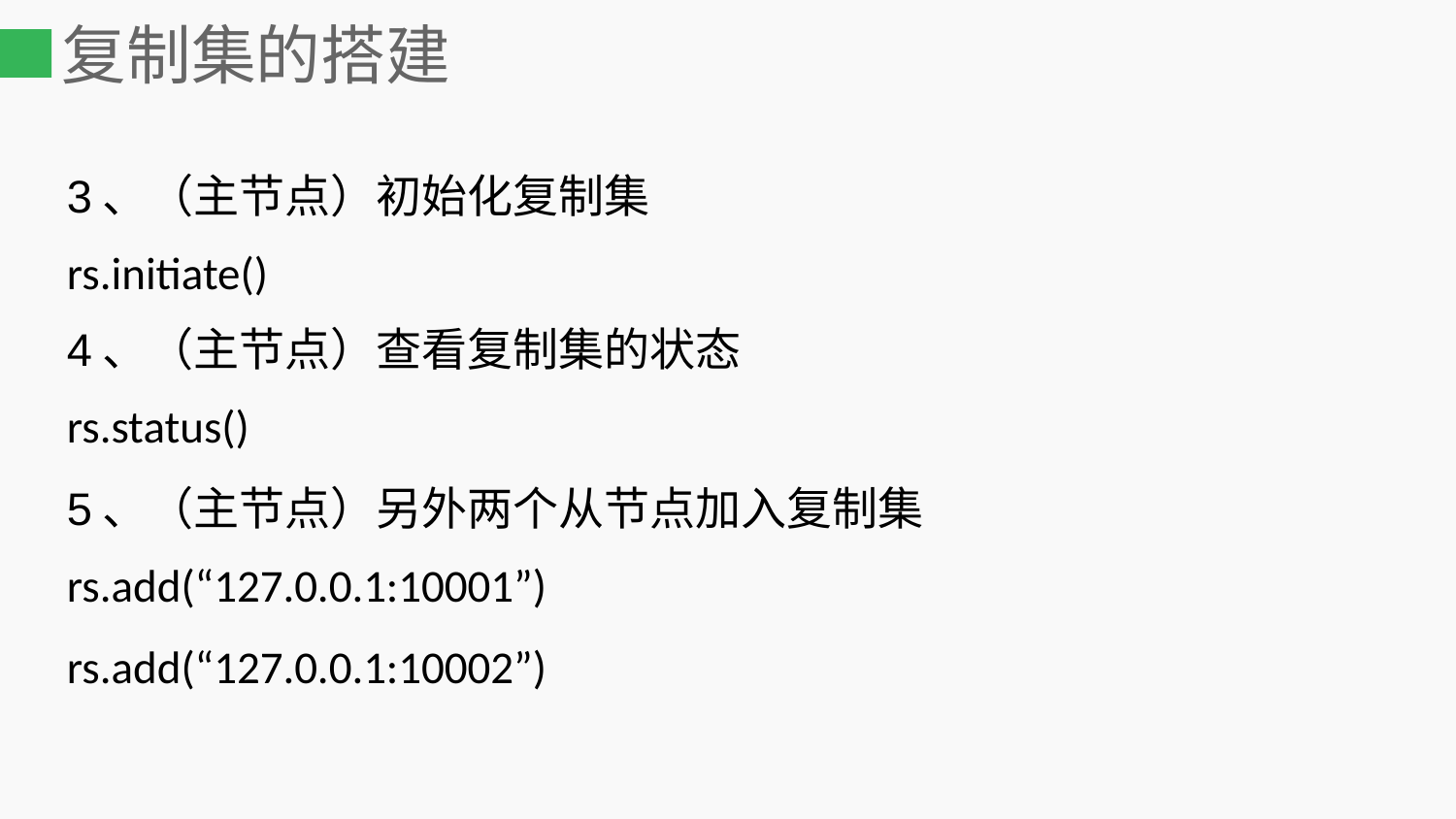

# 复制集的搭建
3、（主节点）初始化复制集
rs.initiate()
4、（主节点）查看复制集的状态
rs.status()
5、（主节点）另外两个从节点加入复制集
rs.add(“127.0.0.1:10001”)
rs.add(“127.0.0.1:10002”)